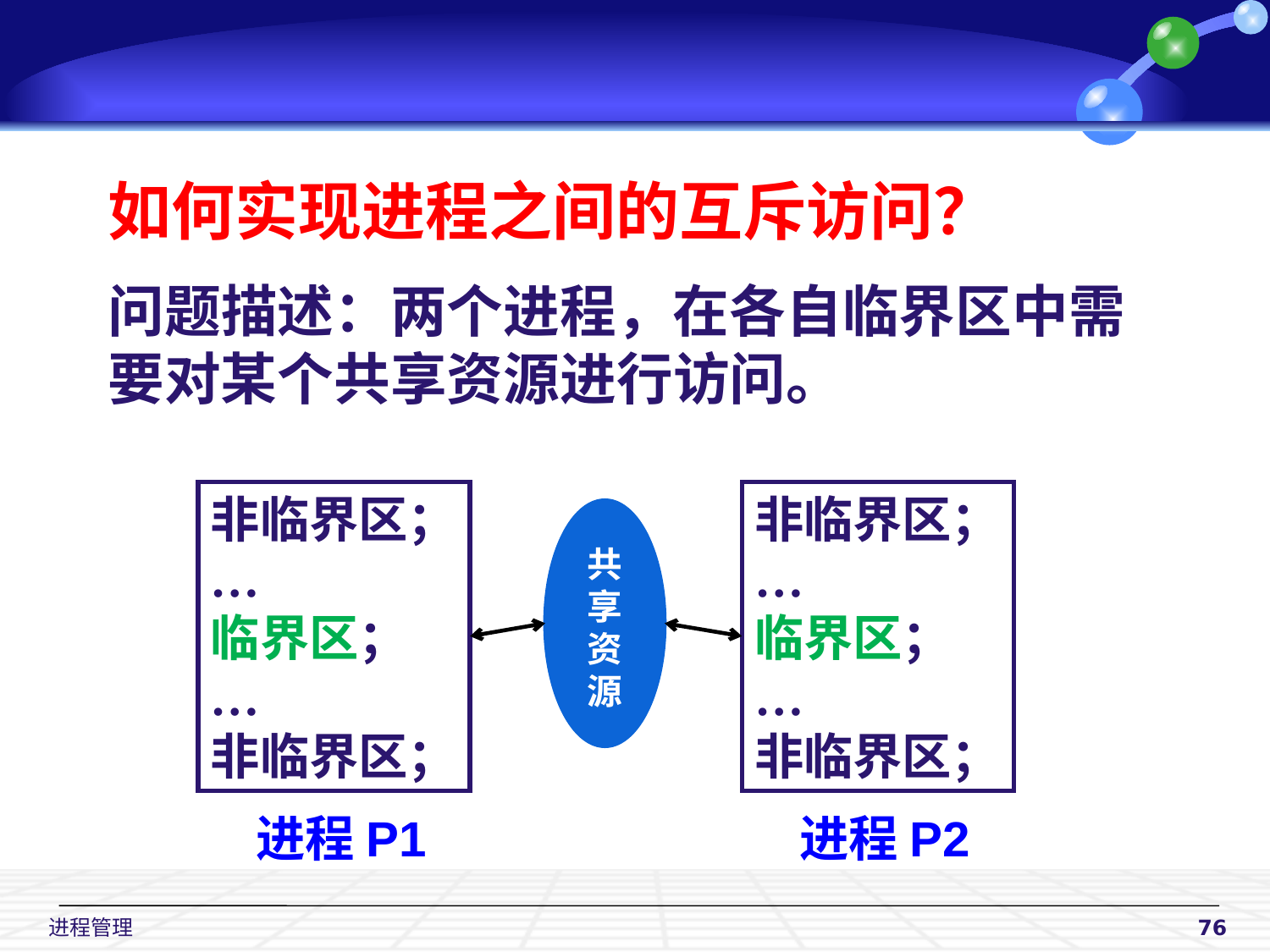

如何实现进程之间的互斥访问？
问题描述：两个进程，在各自临界区中需要对某个共享资源进行访问。
非临界区；
…
临界区；
…
非临界区；
进程P1
非临界区；
…
临界区；
…
非临界区；
进程P2
共享资源
   进程管理
76